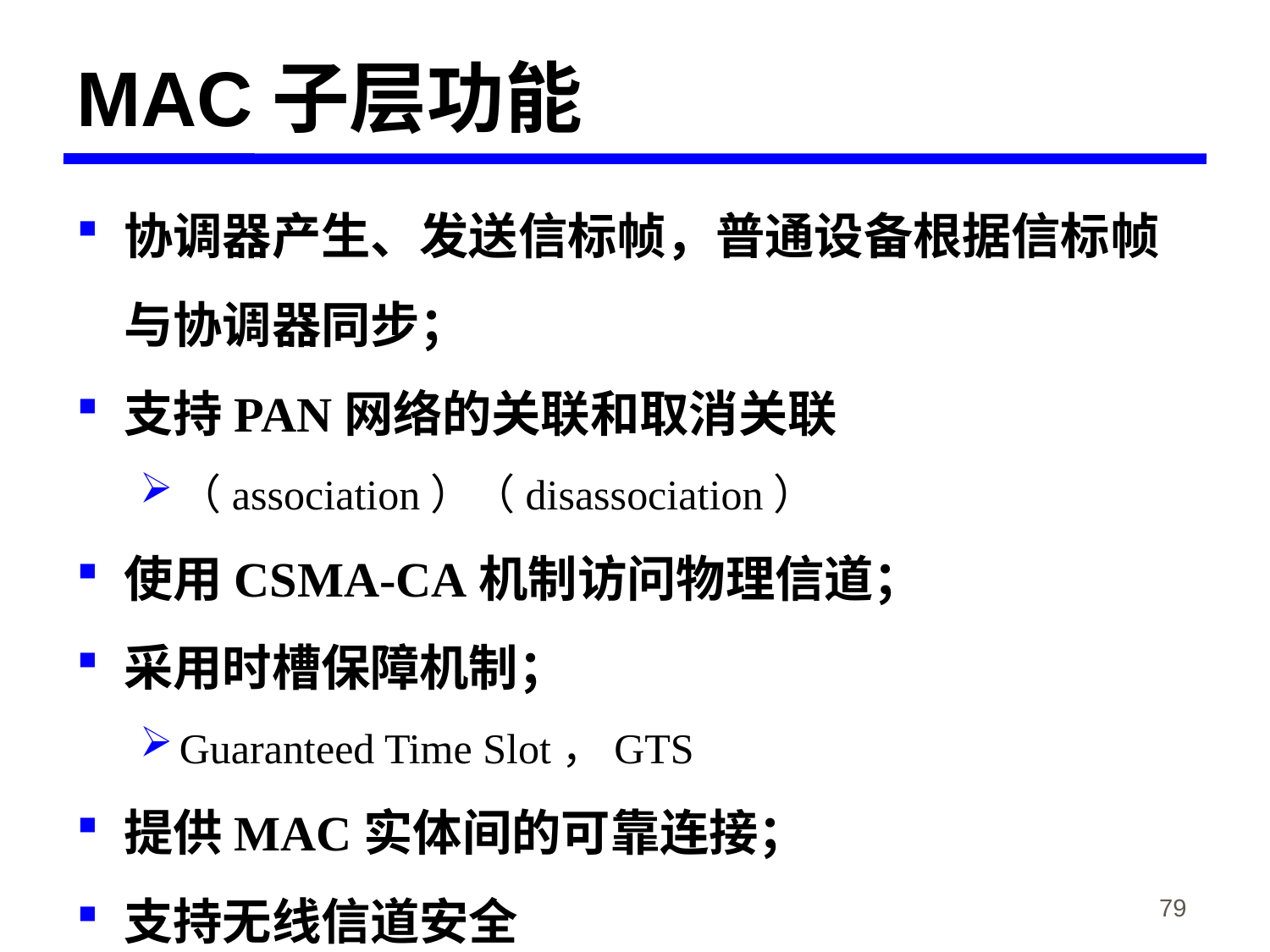

# MAC子层功能
协调器产生、发送信标帧，普通设备根据信标帧与协调器同步；
支持PAN网络的关联和取消关联
（association）（disassociation）
使用CSMA-CA机制访问物理信道；
采用时槽保障机制；
Guaranteed Time Slot，GTS
提供MAC实体间的可靠连接；
支持无线信道安全
《物联网概论》-韩毅刚
79